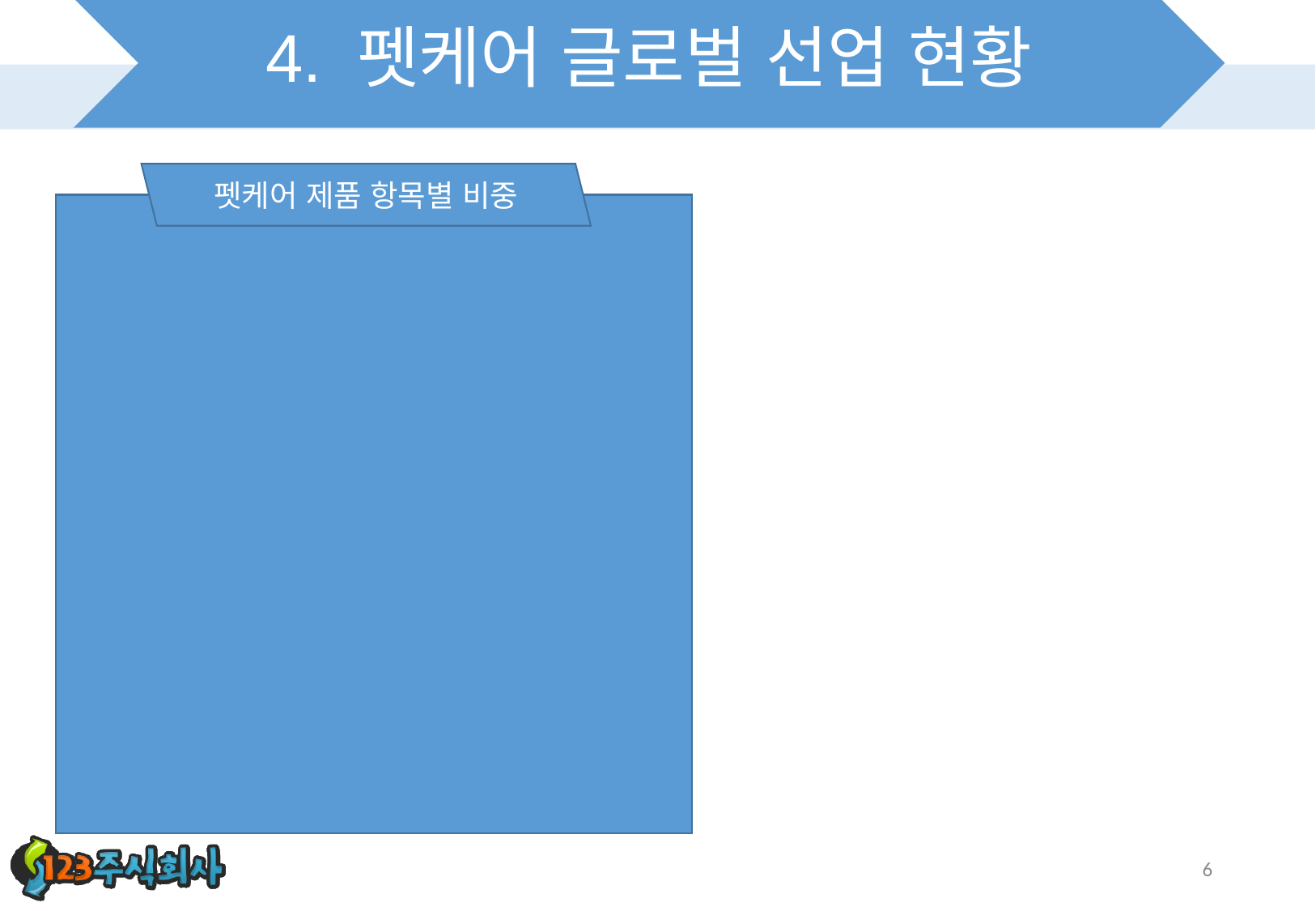

# 4. 펫케어 글로벌 선업 현황
펫케어 제품 항목별 비중

6